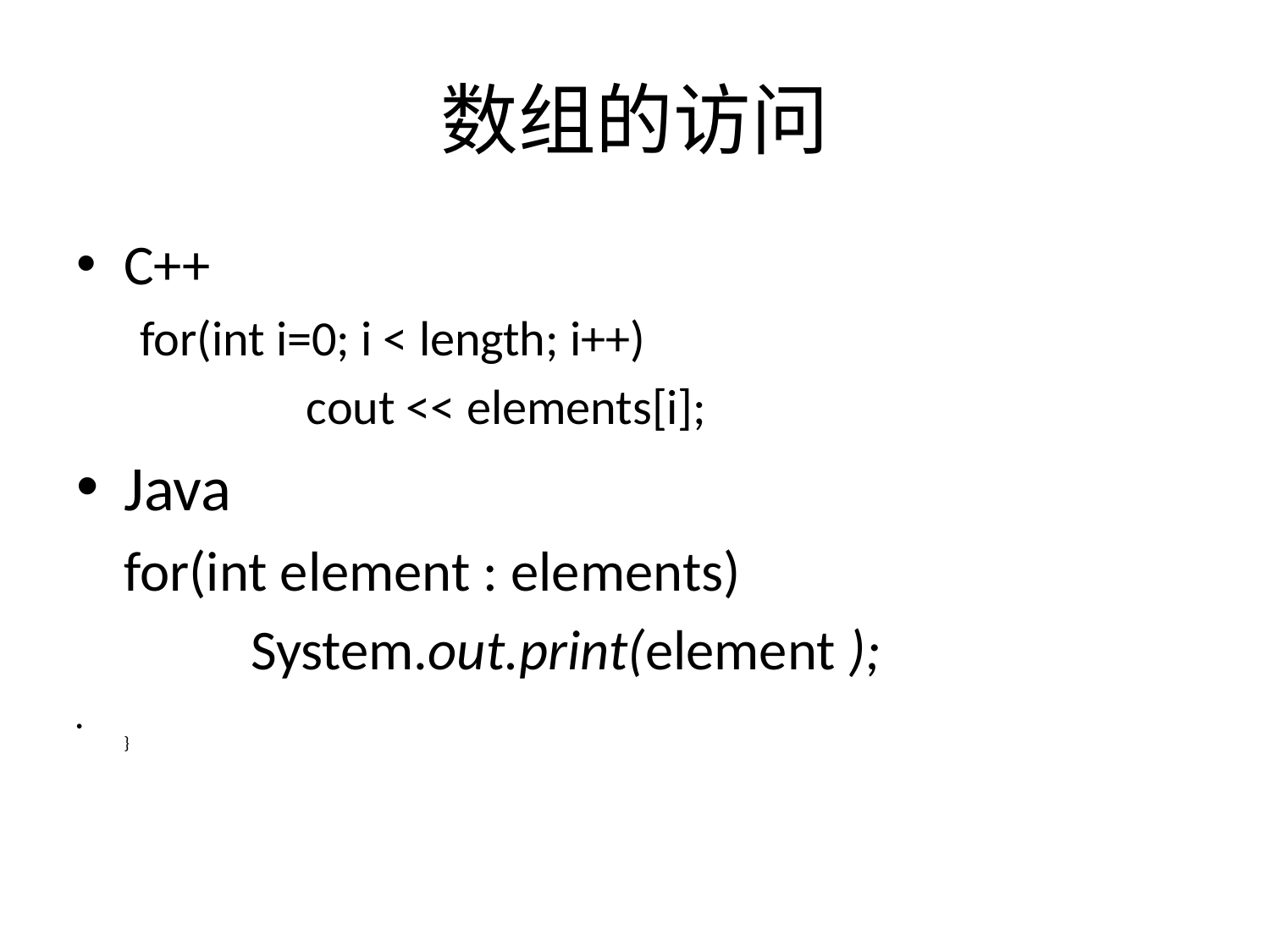

# 数组的访问
C++
for(int i=0; i < length; i++)
		cout << elements[i];
Java
	for(int element : elements)
		System.out.print(element );
}